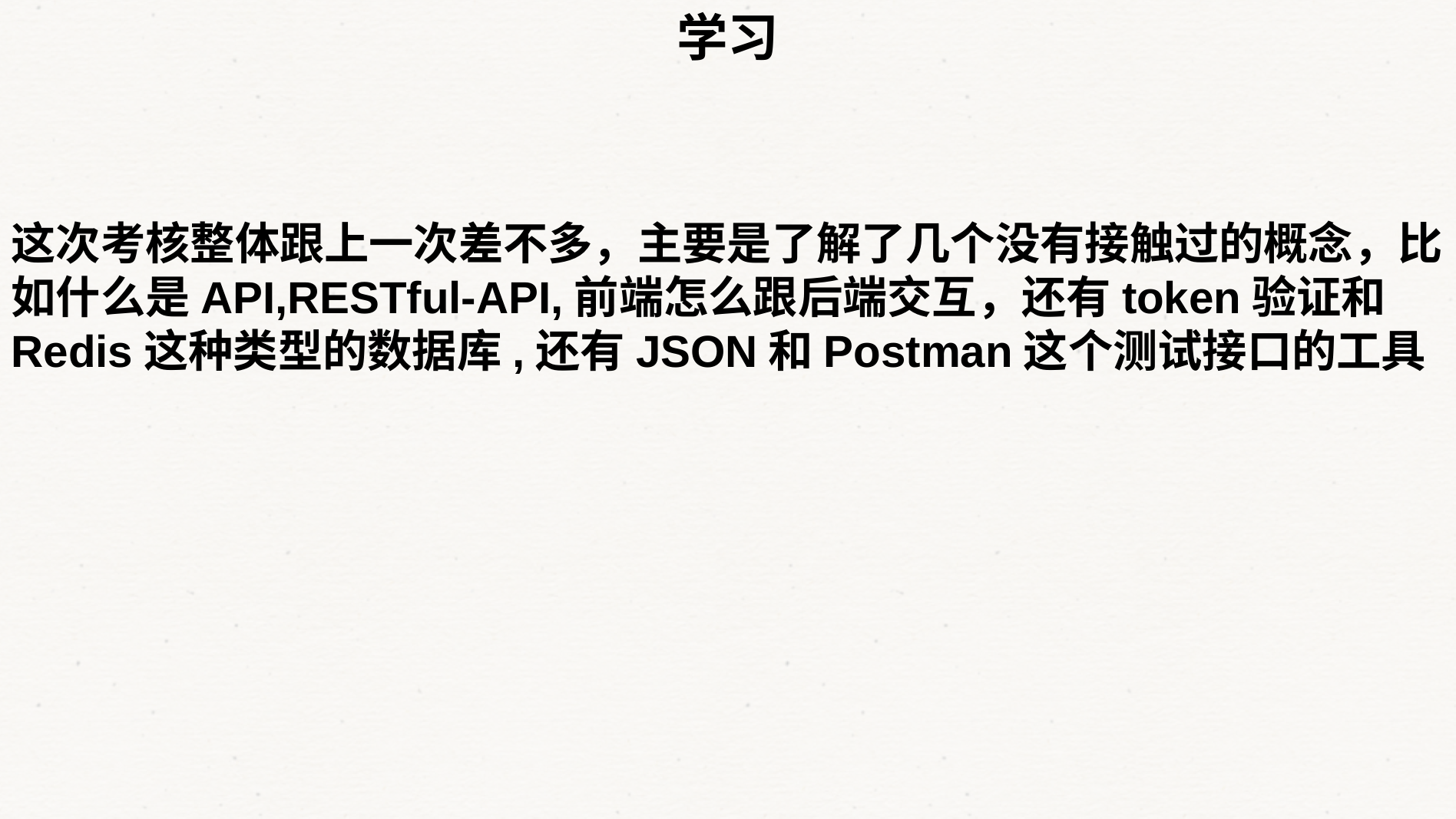

学习
这次考核整体跟上一次差不多，主要是了解了几个没有接触过的概念，比如什么是API,RESTful-API,前端怎么跟后端交互，还有token验证和Redis这种类型的数据库,还有JSON和Postman这个测试接口的工具